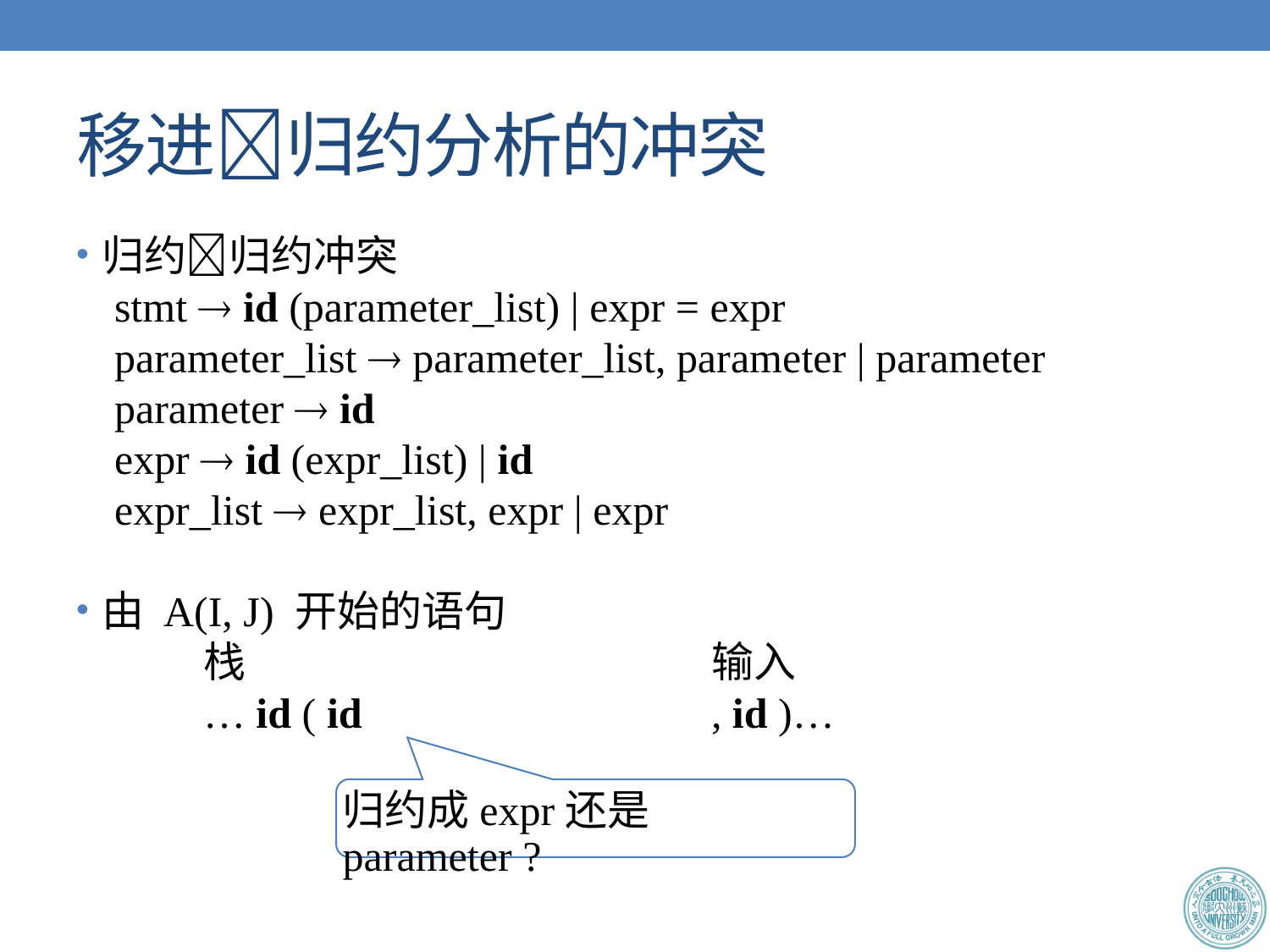

# 移进−归约分析的冲突
归约−归约冲突
stmt → id (parameter_list) | expr = expr
parameter_list → parameter_list, parameter | parameter
parameter → id
expr → id (expr_list) | id
expr_list → expr_list, expr | expr

由 A(I, J) 开始的语句
	栈				输入
	… id ( id			, id )…

归约成expr还是parameter ?